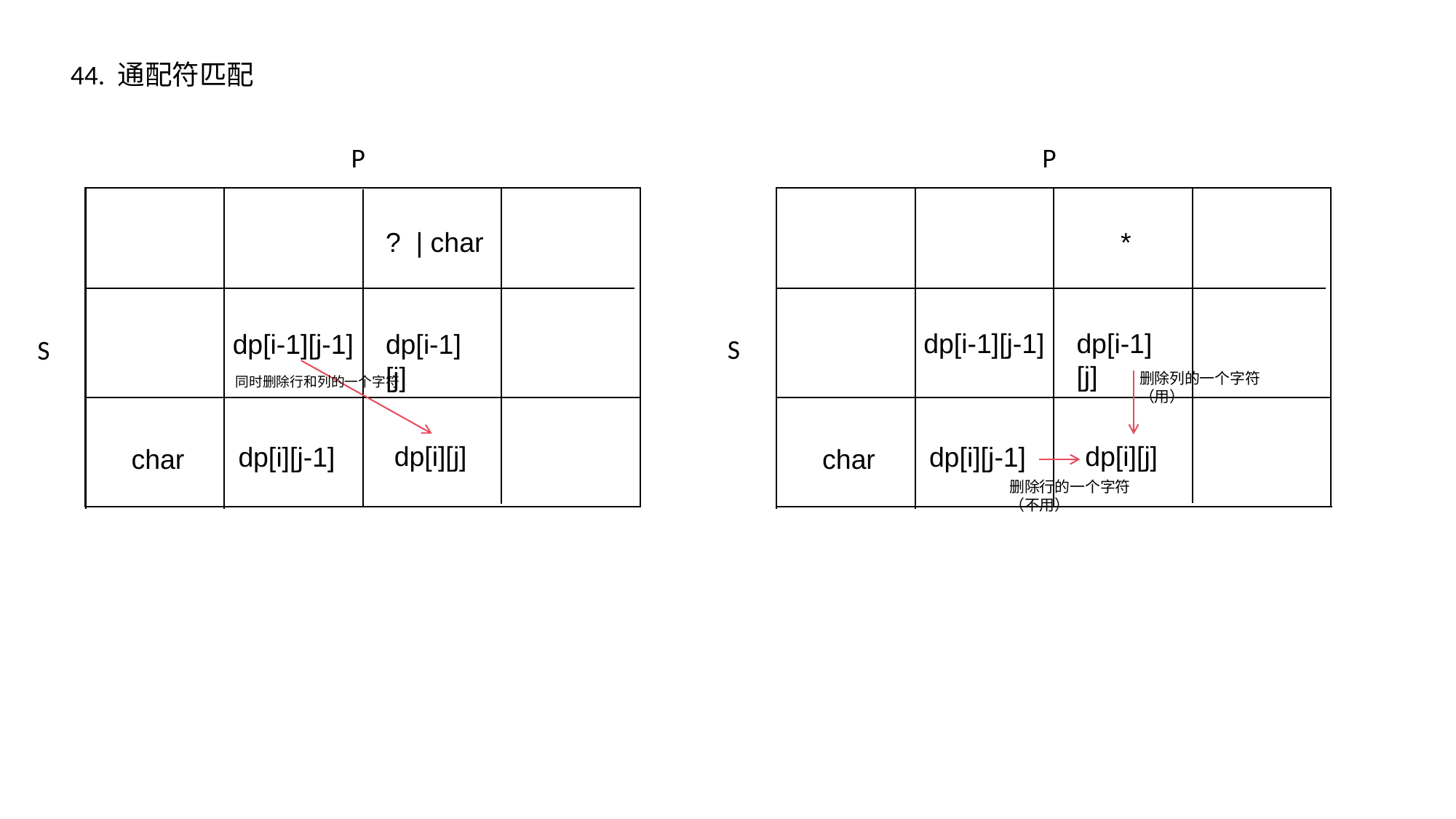

44. 通配符匹配
P
P

*
?  | char
dp[i-1][j-1]
dp[i-1][j]
dp[i-1][j-1]
dp[i-1][j]
S
S
删除列的一个字符（用）
同时删除行和列的一个字符
dp[i][j]
dp[i][j]
dp[i][j-1]
dp[i][j-1]
char
char
删除行的一个字符
（不用）